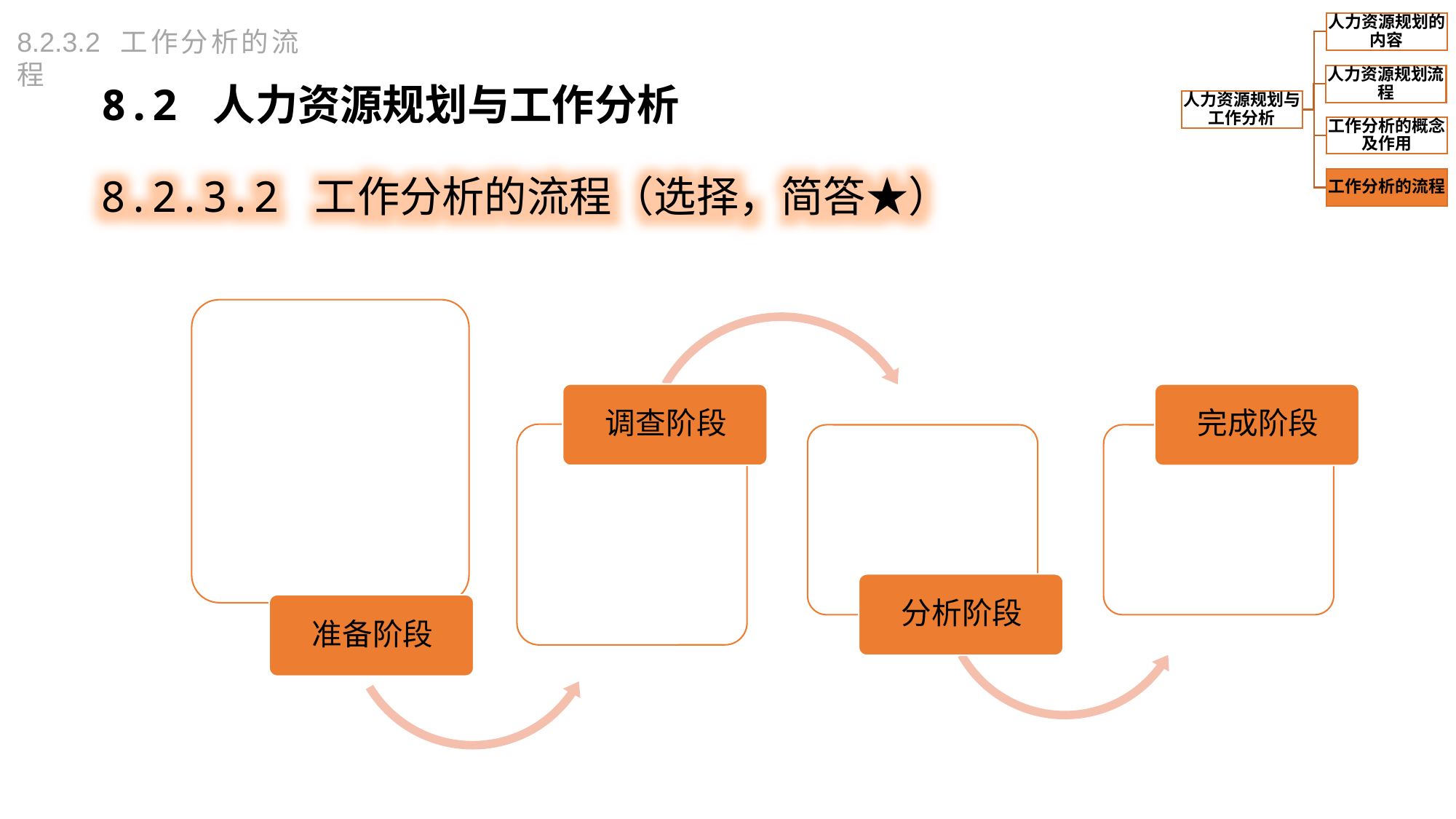

人力资源规划与工作分析
人力资源规划的内容
人力资源规划流程
工作分析的概念及作用
工作分析的流程
8.2.3.2 工作分析的流程
8.2 人力资源规划与工作分析
8.2.3.2 工作分析的流程（选择，简答★）
准备阶段
调查阶段
分析阶段
完成阶段